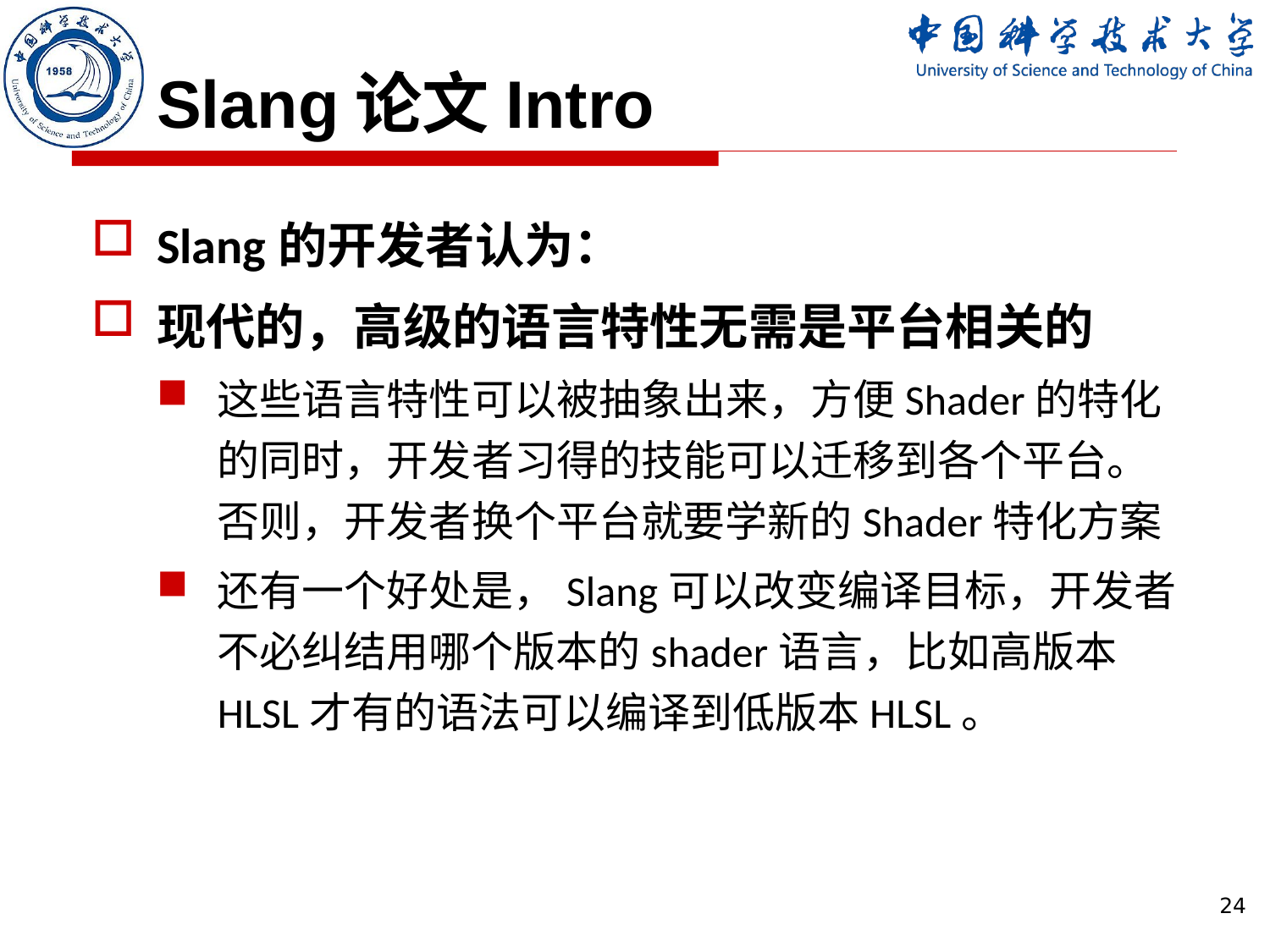

# Slang论文Intro
Slang的开发者认为：
现代的，高级的语言特性无需是平台相关的
这些语言特性可以被抽象出来，方便Shader的特化的同时，开发者习得的技能可以迁移到各个平台。否则，开发者换个平台就要学新的Shader特化方案
还有一个好处是，Slang可以改变编译目标，开发者不必纠结用哪个版本的shader语言，比如高版本HLSL才有的语法可以编译到低版本HLSL。

24